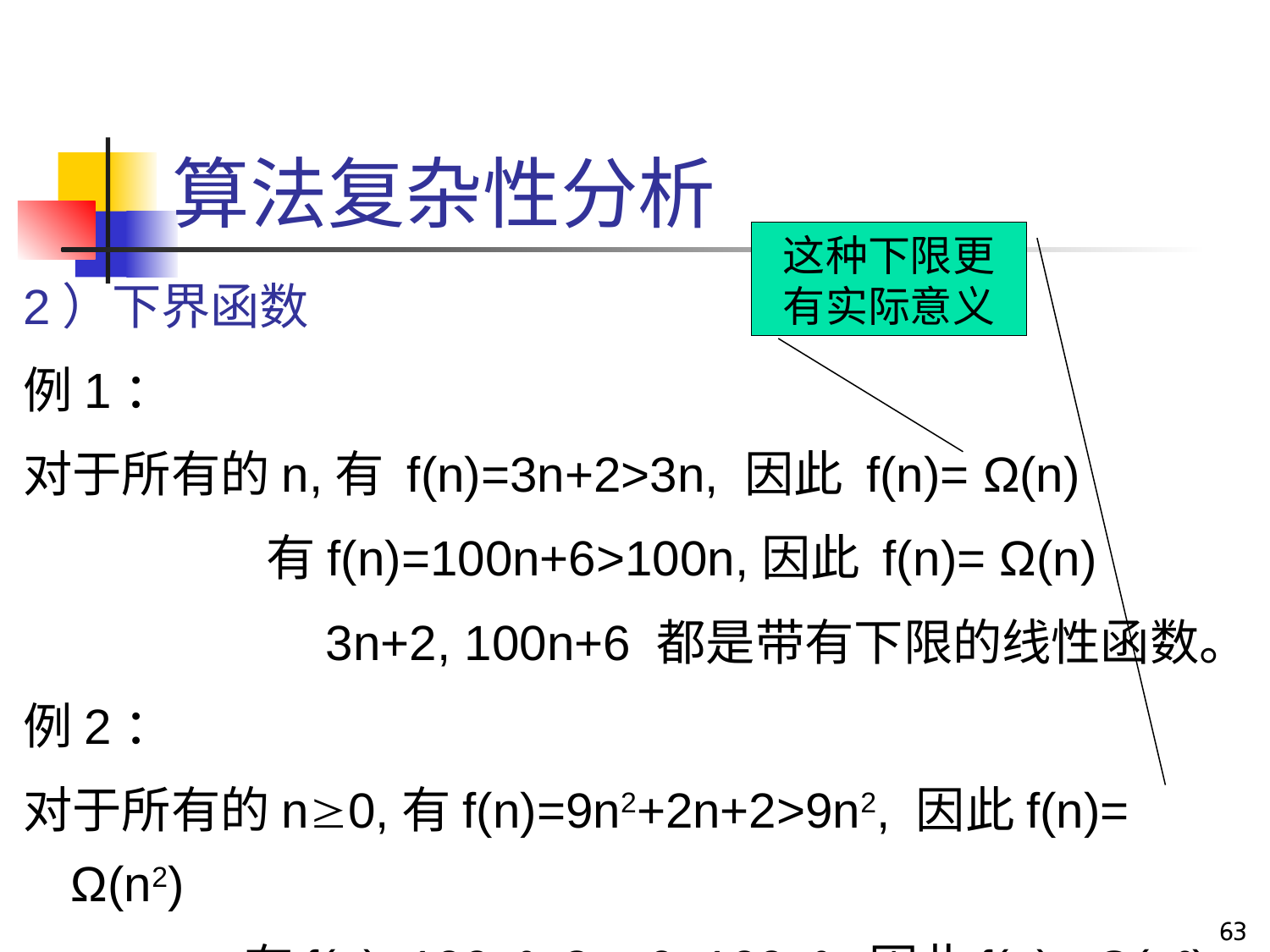

# 算法复杂性分析
这种下限更有实际意义
2）下界函数
例1：
对于所有的n,有 f(n)=3n+2>3n, 因此 f(n)= Ω(n)
                     有f(n)=100n+6>100n,因此 f(n)= Ω(n)
                      3n+2, 100n+6 都是带有下限的线性函数。
例2：
对于所有的n≥0,有f(n)=9n2+2n+2>9n2, 因此f(n)= Ω(n2)
                   有f(n)=100n2+8n+6>100n2, 因此f(n)= Ω(n2)
63